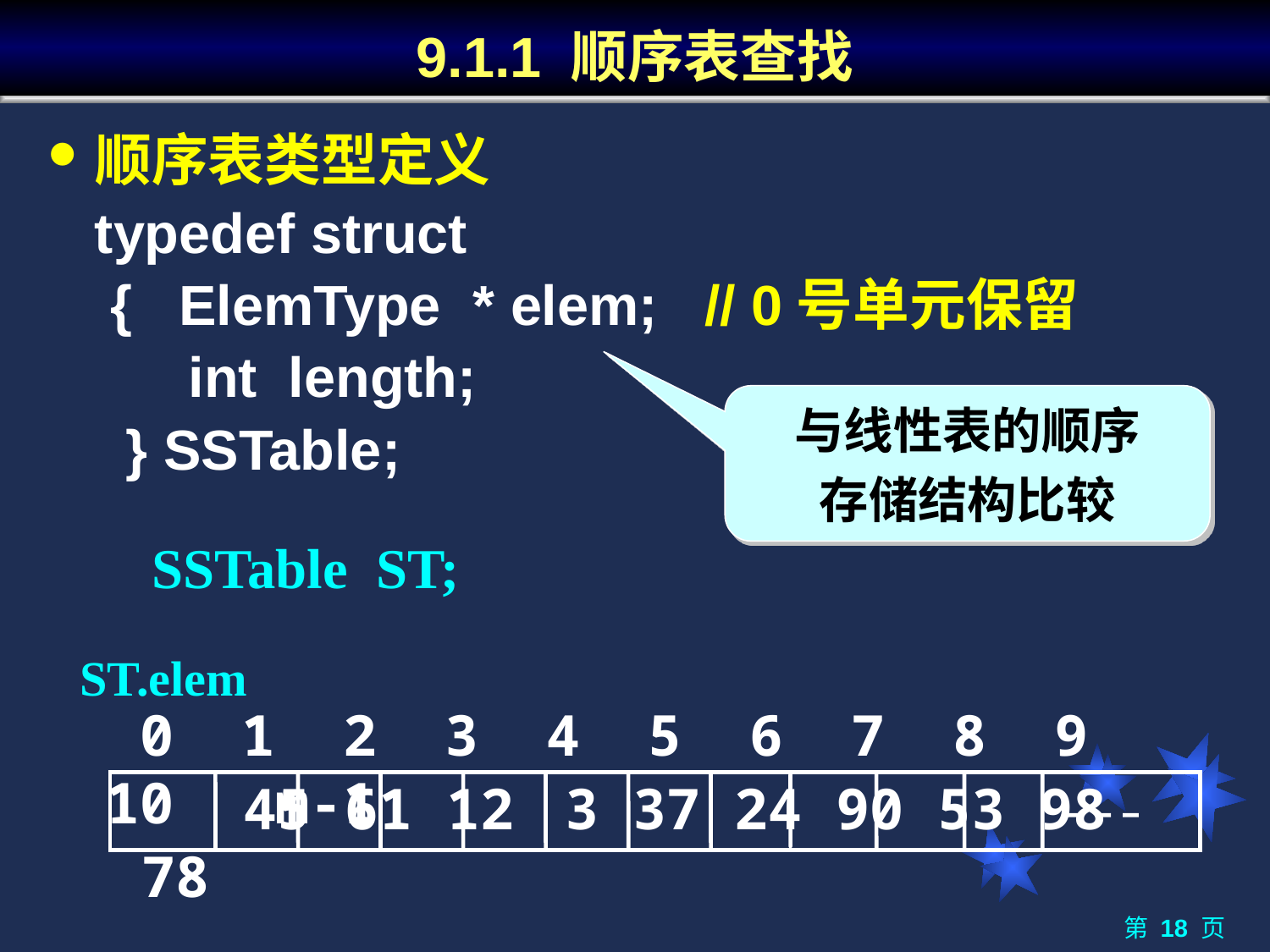

# 9.1.1 顺序表查找
顺序表类型定义
   typedef struct
    {   ElemType  * elem;   // 0号单元保留
         int  length;
     } SSTable;
与线性表的顺序
存储结构比较
SSTable  ST;
ST.elem
 0  1  2  3  4  5  6  7  8  9 10   m-1
    45 61 12  3 37 24 90 53 98 78

第 18 页